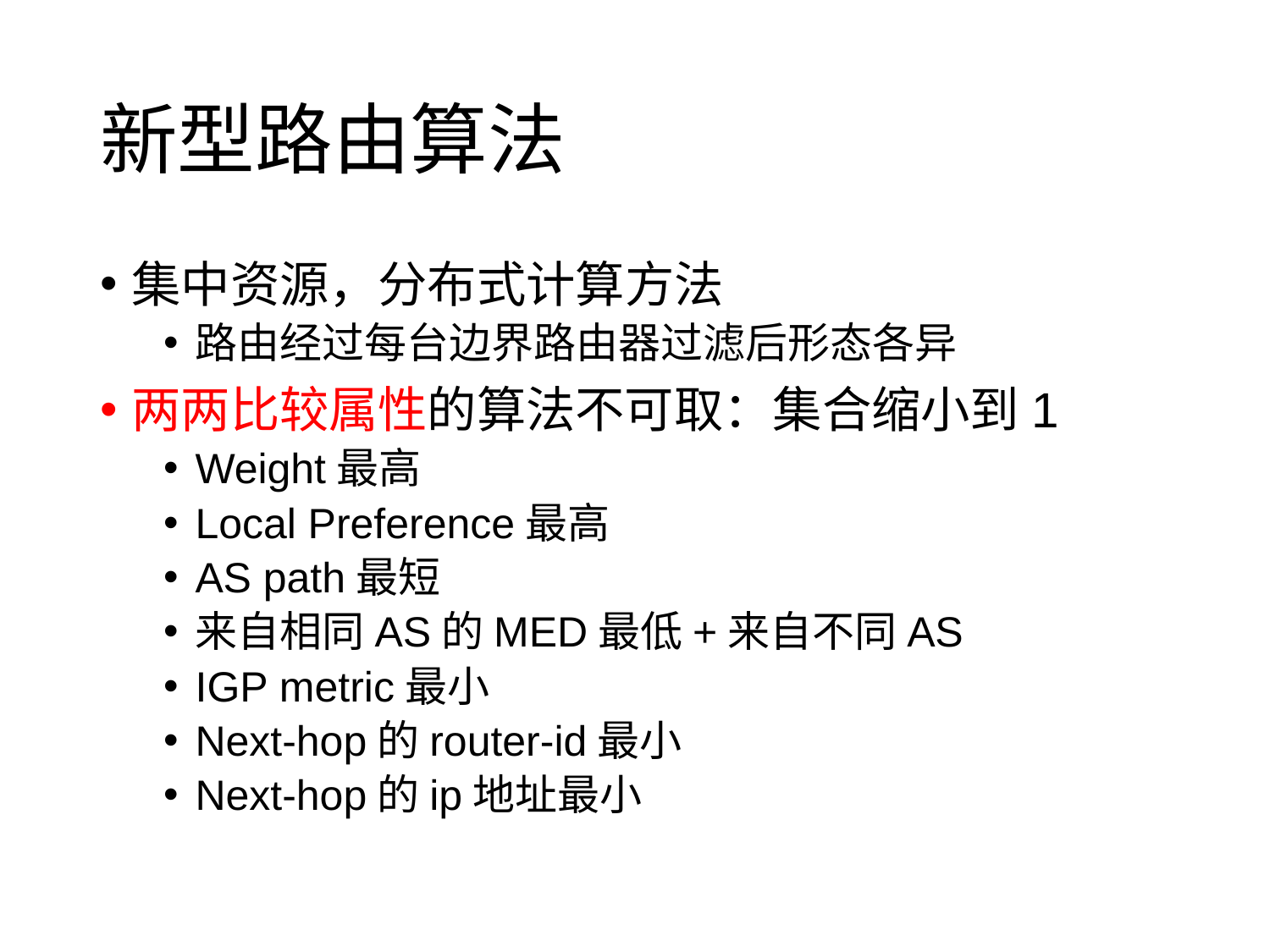

# 新型路由算法
集中资源，分布式计算方法
路由经过每台边界路由器过滤后形态各异
两两比较属性的算法不可取：集合缩小到1
Weight最高
Local Preference最高
AS path最短
来自相同AS的MED最低+来自不同AS
IGP metric最小
Next-hop的router-id最小
Next-hop的ip地址最小